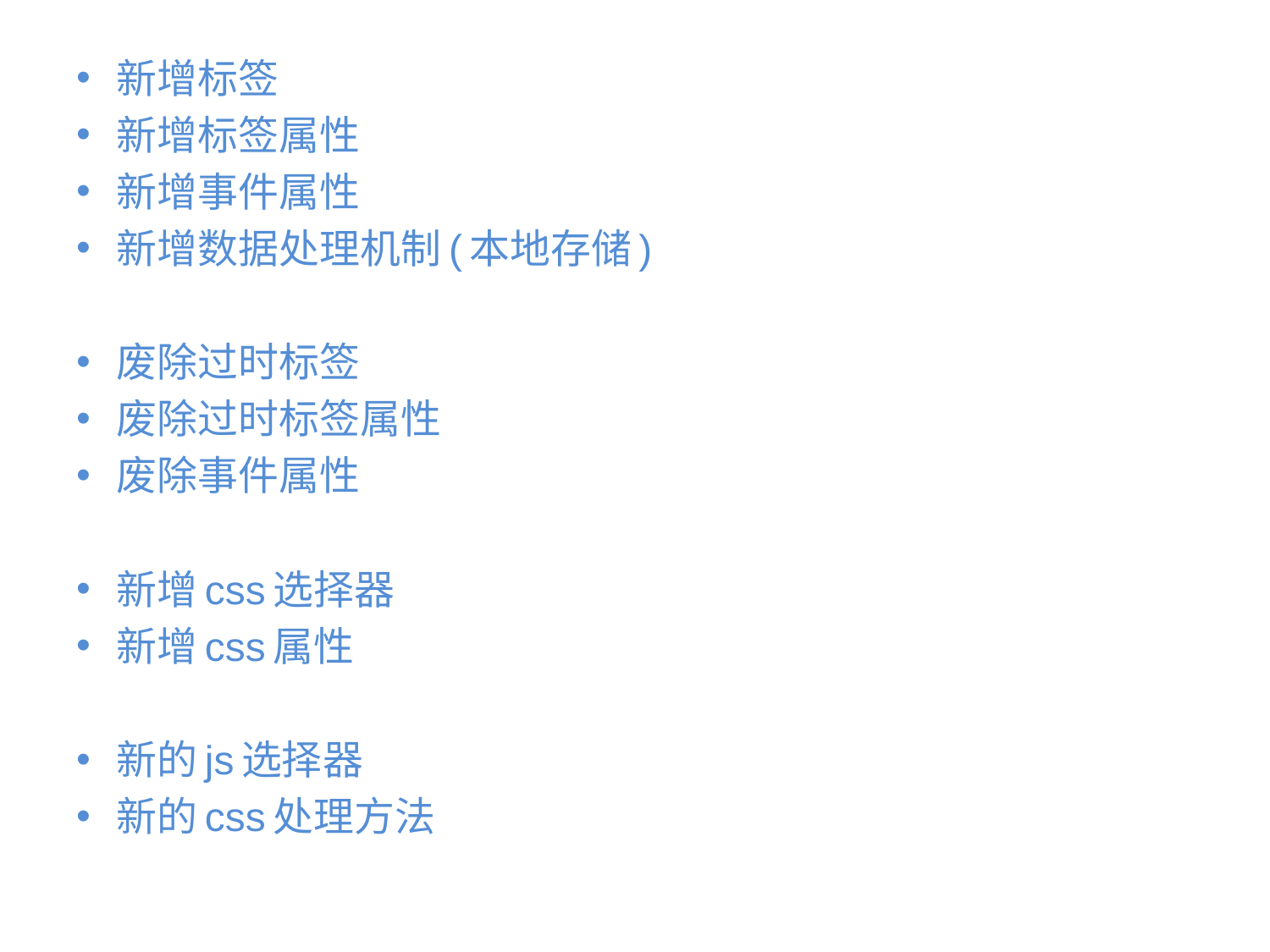

新增标签
新增标签属性
新增事件属性
新增数据处理机制(本地存储)

废除过时标签
废除过时标签属性
废除事件属性

新增css选择器
新增css属性

新的js选择器
新的css处理方法